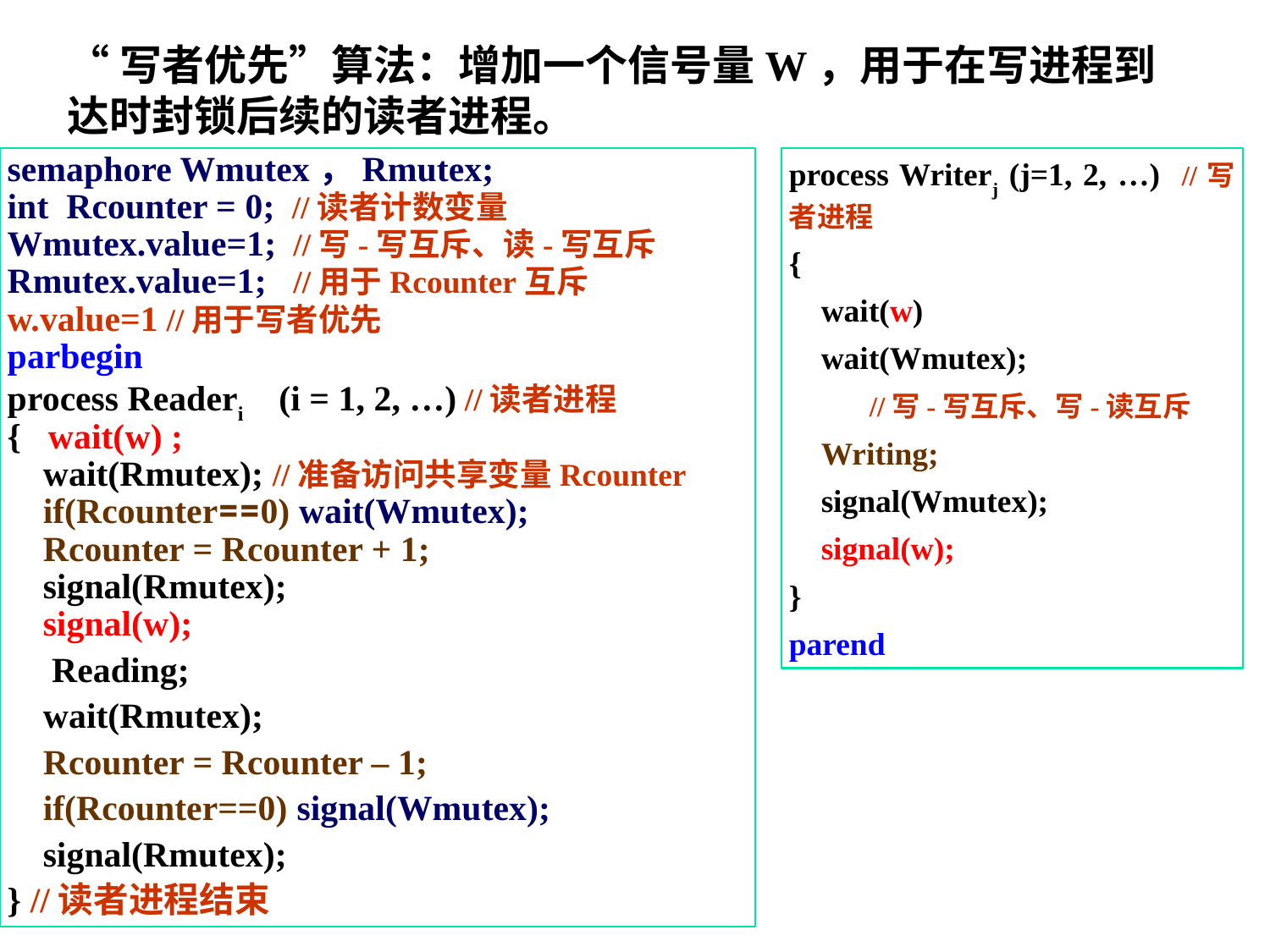

“写者优先”算法：增加一个信号量W，用于在写进程到达时封锁后续的读者进程。
semaphore Wmutex，Rmutex;
int  Rcounter = 0;  //读者计数变量
Wmutex.value=1;  //写-写互斥、读-写互斥
Rmutex.value=1;   //用于Rcounter互斥
w.value=1 //用于写者优先
parbegin
process Readeri    (i = 1, 2, …) //读者进程
{   wait(w) ;
    wait(Rmutex); //准备访问共享变量Rcounter
    if(Rcounter==0) wait(Wmutex);
    Rcounter = Rcounter + 1;
    signal(Rmutex);
    signal(w);
     Reading;
    wait(Rmutex);
    Rcounter = Rcounter – 1;
    if(Rcounter==0) signal(Wmutex);
    signal(Rmutex);
} //读者进程结束
process Writerj (j=1, 2, …)  //写者进程
{
    wait(w)
    wait(Wmutex);
          //写-写互斥、写-读互斥
    Writing;
    signal(Wmutex);
    signal(w);
}
parend
121